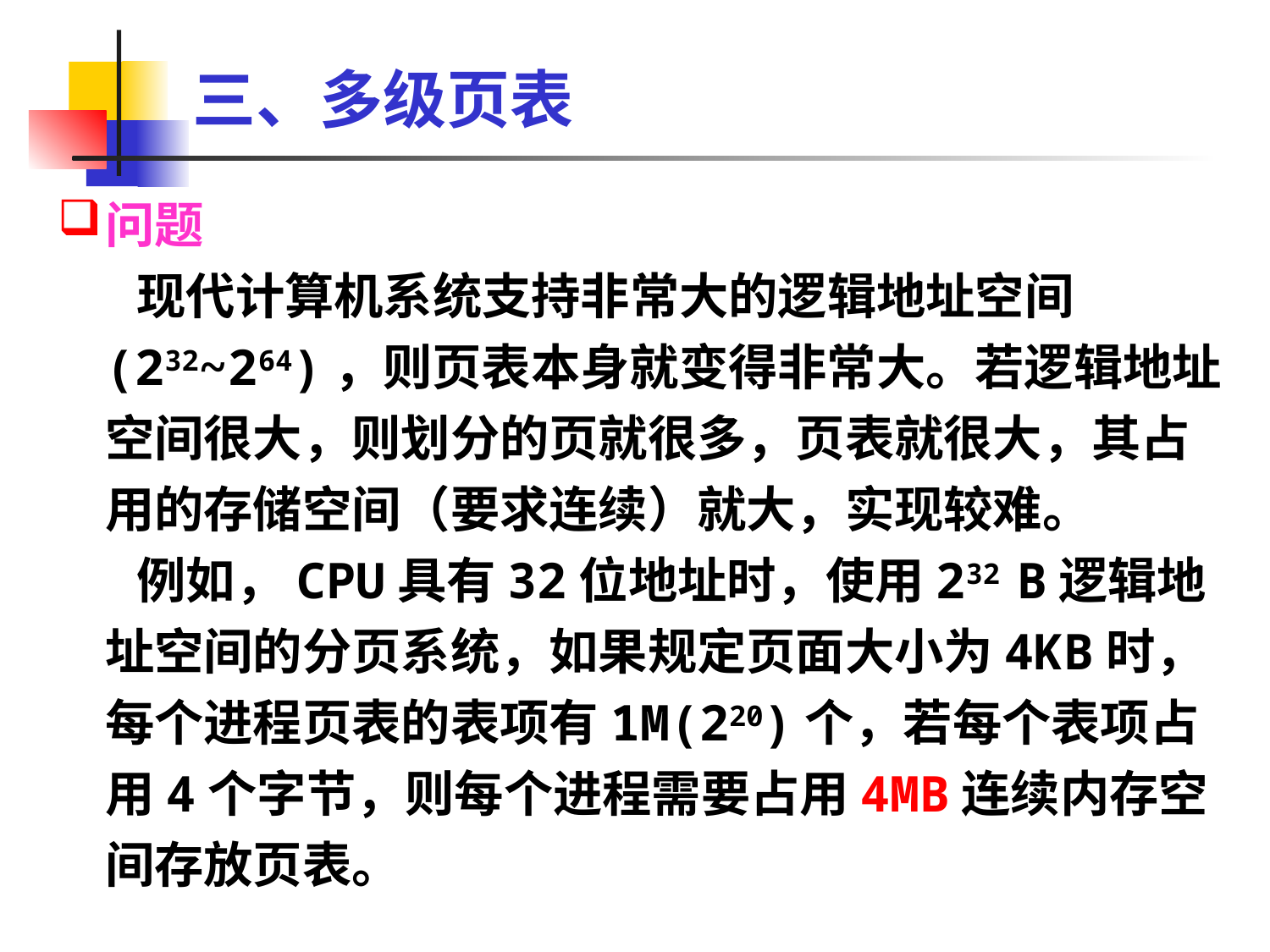

# 三、多级页表
问题
      现代计算机系统支持非常大的逻辑地址空间(232~264)，则页表本身就变得非常大。若逻辑地址空间很大，则划分的页就很多，页表就很大，其占用的存储空间（要求连续）就大，实现较难。
      例如，CPU具有32位地址时，使用232 B逻辑地址空间的分页系统，如果规定页面大小为4KB时，每个进程页表的表项有1M(220)个，若每个表项占用4个字节，则每个进程需要占用4MB连续内存空间存放页表。